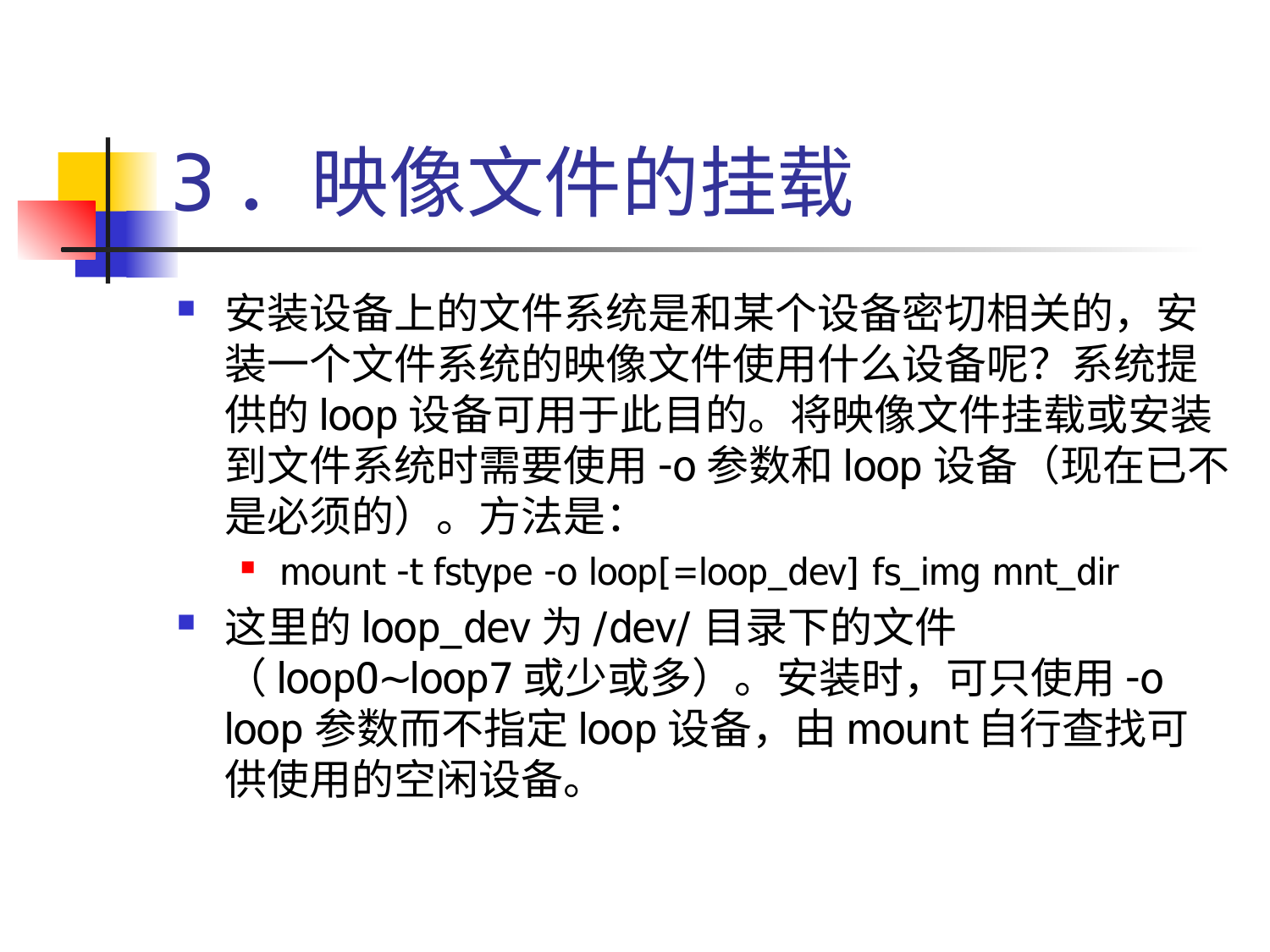

# 3．映像文件的挂载
安装设备上的文件系统是和某个设备密切相关的，安装一个文件系统的映像文件使用什么设备呢？系统提供的loop设备可用于此目的。将映像文件挂载或安装到文件系统时需要使用-o参数和loop设备（现在已不是必须的）。方法是：
mount -t fstype -o loop[=loop_dev] fs_img mnt_dir
这里的loop_dev为/dev/目录下的文件（loop0~loop7或少或多）。安装时，可只使用-o loop参数而不指定loop设备，由mount自行查找可供使用的空闲设备。